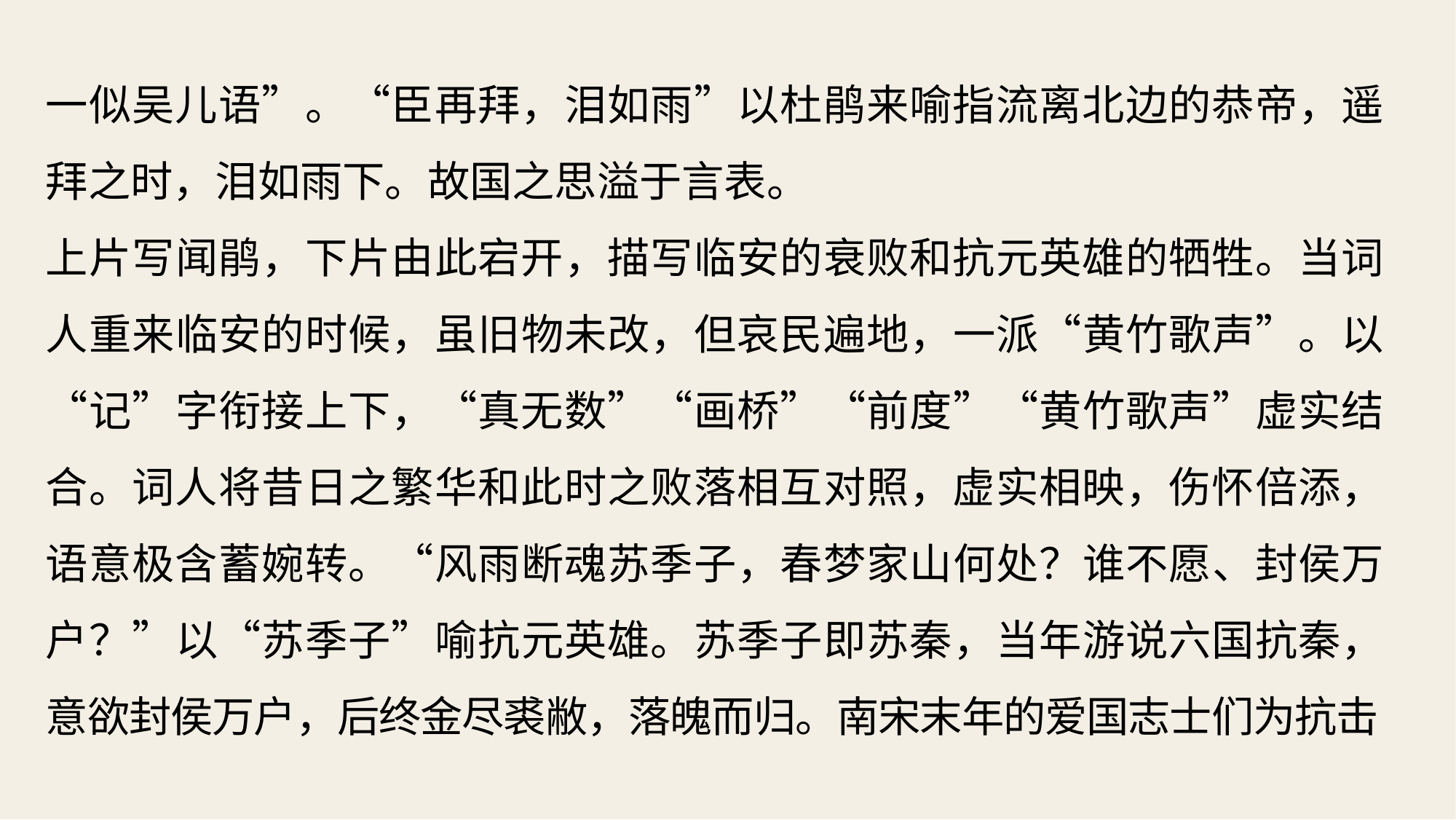

一似吴儿语”。“臣再拜，泪如雨”以杜鹃来喻指流离北边的恭帝，遥拜之时，泪如雨下。故国之思溢于言表。
上片写闻鹃，下片由此宕开，描写临安的衰败和抗元英雄的牺牲。当词人重来临安的时候，虽旧物未改，但哀民遍地，一派“黄竹歌声”。以“记”字衔接上下，“真无数”“画桥”“前度”“黄竹歌声”虚实结合。词人将昔日之繁华和此时之败落相互对照，虚实相映，伤怀倍添，语意极含蓄婉转。“风雨断魂苏季子，春梦家山何处？谁不愿、封侯万户？”以“苏季子”喻抗元英雄。苏季子即苏秦，当年游说六国抗秦，意欲封侯万户，后终金尽裘敝，落魄而归。南宋末年的爱国志士们为抗击